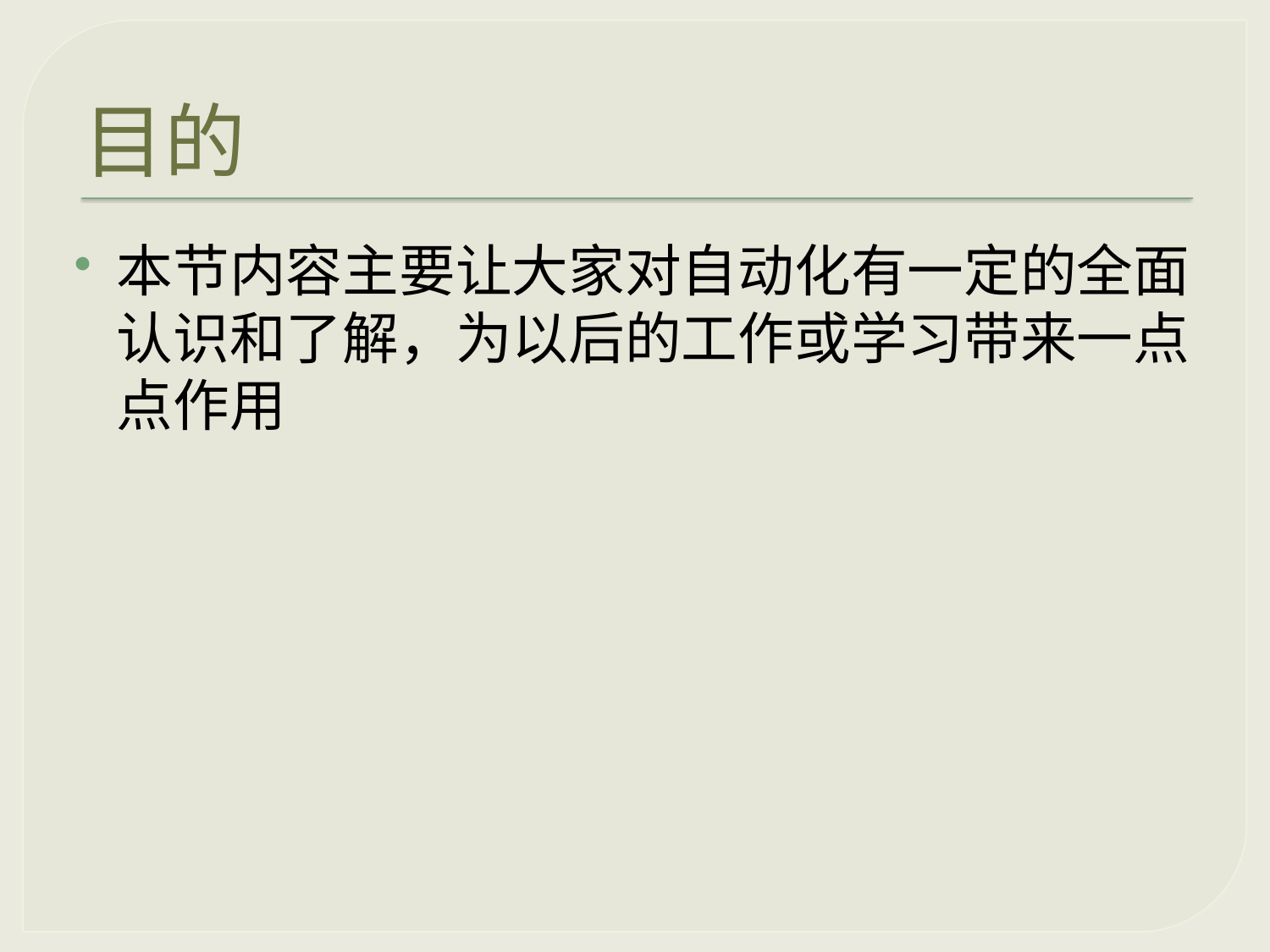

# 目的
本节内容主要让大家对自动化有一定的全面认识和了解，为以后的工作或学习带来一点点作用